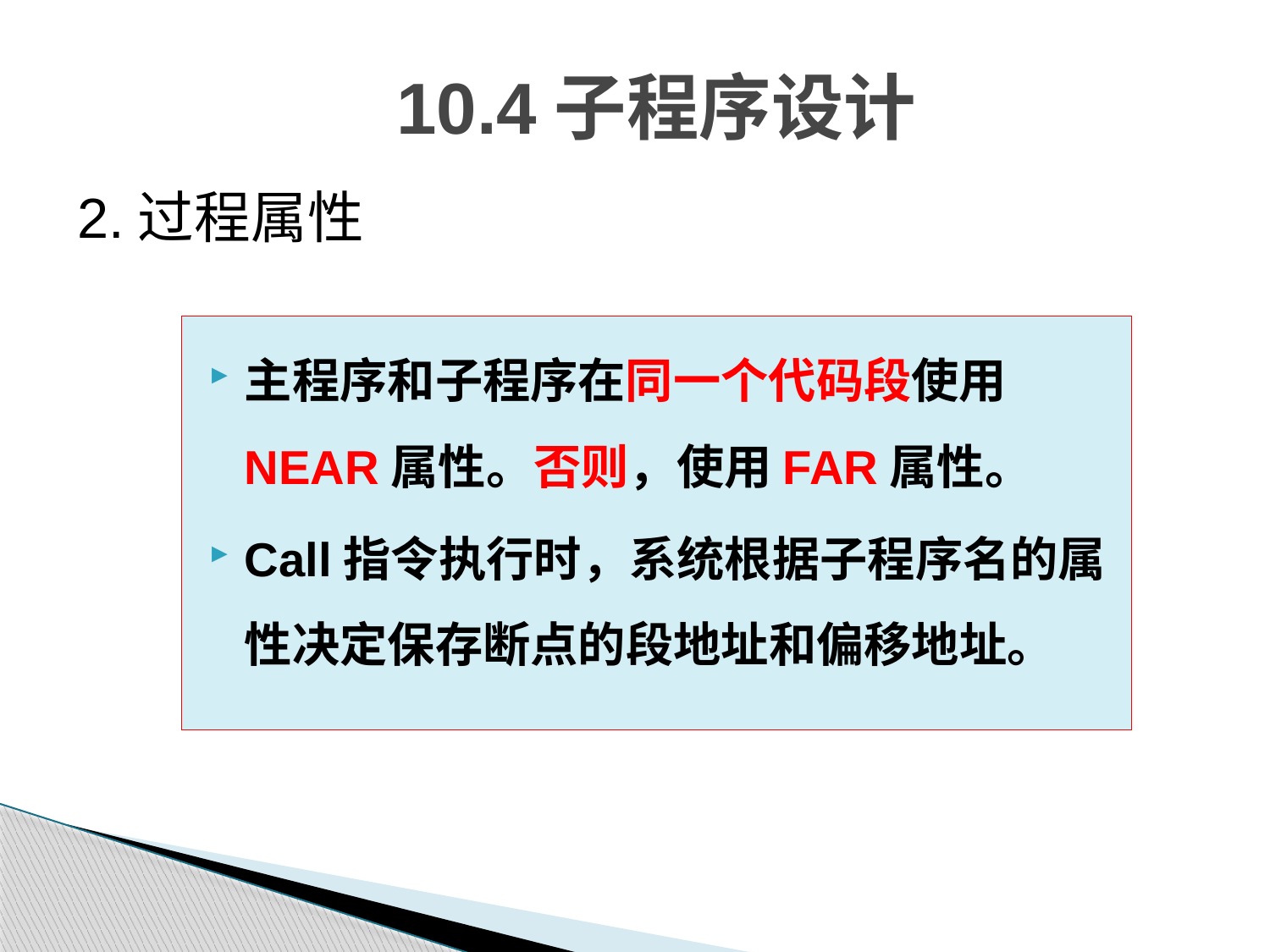

10.4子程序设计
2.过程属性
主程序和子程序在同一个代码段使用NEAR属性。否则，使用FAR属性。
Call指令执行时，系统根据子程序名的属性决定保存断点的段地址和偏移地址。